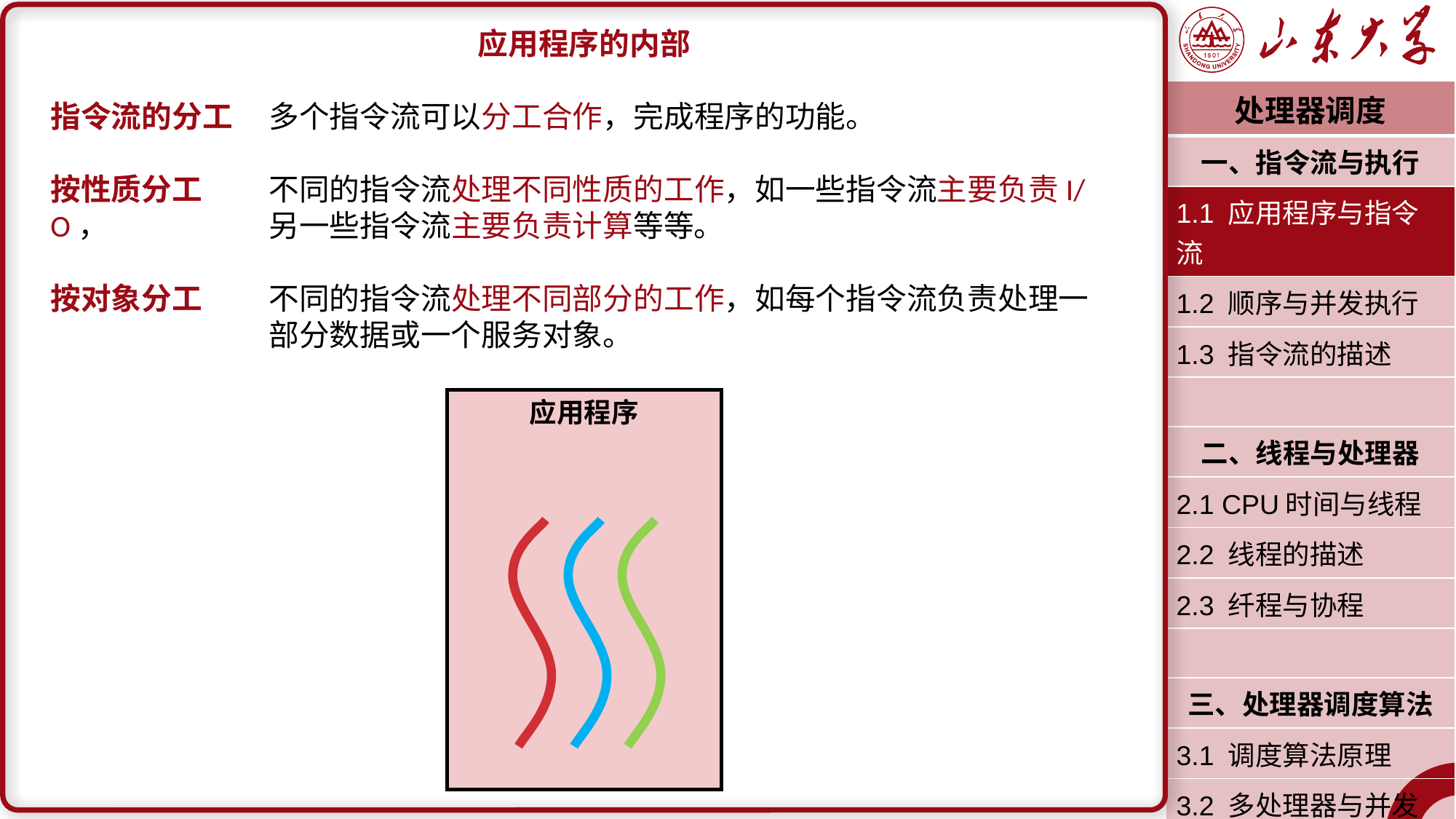

应用程序的内部

指令流的分工	多个指令流可以分工合作，完成程序的功能。

按性质分工	不同的指令流处理不同性质的工作，如一些指令流主要负责I/O，		另一些指令流主要负责计算等等。

按对象分工	不同的指令流处理不同部分的工作，如每个指令流负责处理一		部分数据或一个服务对象。

| 处理器调度 |
| --- |
| 一、指令流与执行 |
| 1.1 应用程序与指令流 |
| 1.2 顺序与并发执行 |
| 1.3 指令流的描述 |
|  |
| 二、线程与处理器 |
| 2.1 CPU时间与线程 |
| 2.2 线程的描述 |
| 2.3 纤程与协程 |
|  |
| 三、处理器调度算法 |
| 3.1 调度算法原理 |
| 3.2 多处理器与并发 |
| 潘润宇 2023.03 |
应用程序